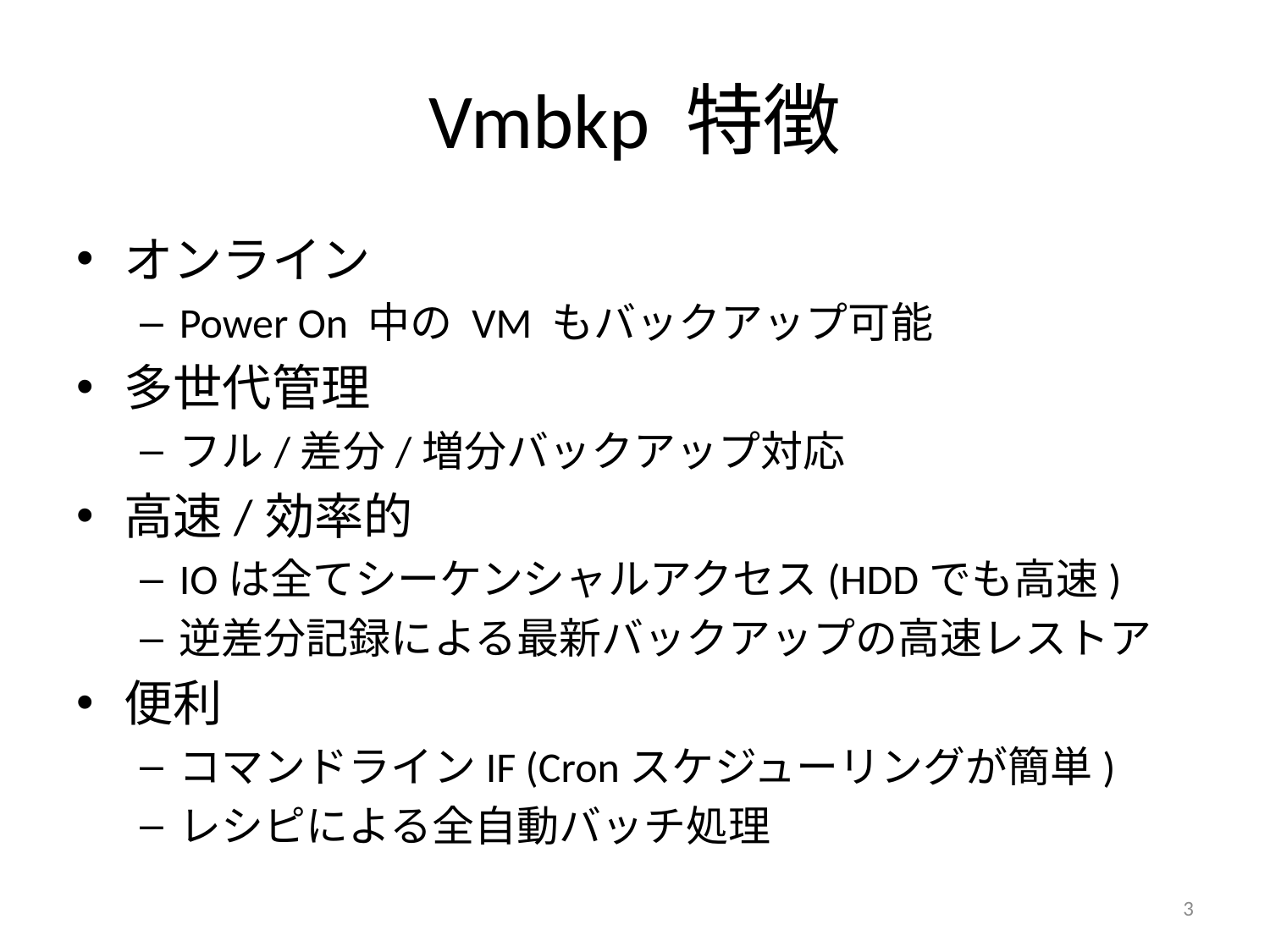

# Vmbkp 特徴
オンライン
Power On 中の VM もバックアップ可能
多世代管理
フル/差分/増分バックアップ対応
高速/効率的
IOは全てシーケンシャルアクセス(HDDでも高速)
逆差分記録による最新バックアップの高速レストア
便利
コマンドラインIF (Cronスケジューリングが簡単)
レシピによる全自動バッチ処理
3